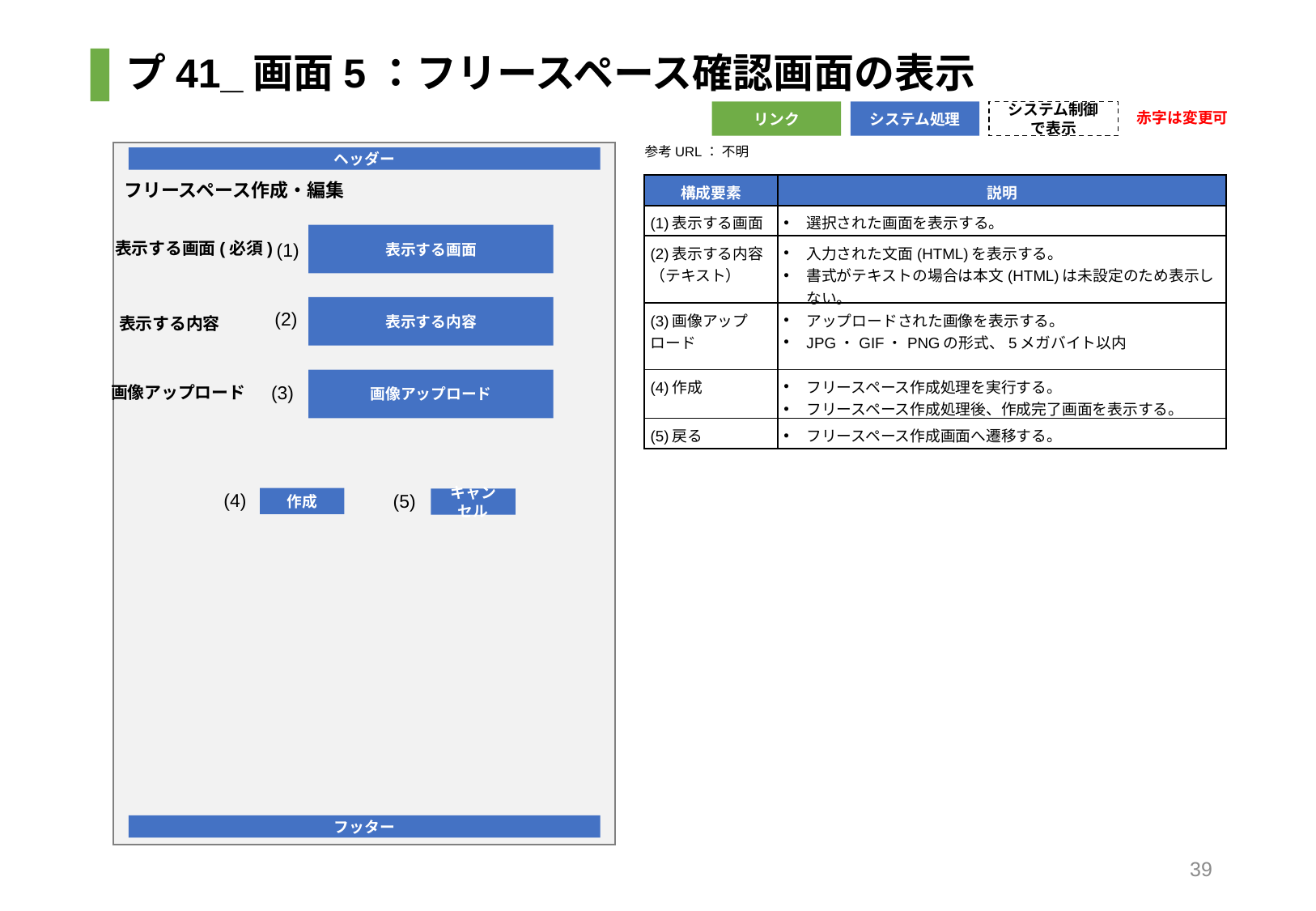

# プ41_画面5：フリースペース確認画面の表示
赤字は変更可
リンク
システム処理
システム制御で表示
参考URL： 不明

ヘッダー
フリースペース作成・編集
| 構成要素 | 説明 |
| --- | --- |
| (1)表示する画面 | 選択された画面を表示する。 |
| (2)表示する内容 （テキスト） | 入力された文面(HTML)を表示する。 書式がテキストの場合は本文(HTML)は未設定のため表示しない。 |
| (3)画像アップロード | アップロードされた画像を表示する。 JPG・GIF・PNGの形式、5メガバイト以内 |
| (4)作成 | フリースペース作成処理を実行する。 フリースペース作成処理後、作成完了画面を表示する。 |
| (5)戻る | フリースペース作成画面へ遷移する。 |
表示する画面
表示する画面(必須)
(1)
表示する内容
(2)
表示する内容
画像アップロード
(3)
画像アップロード
(4)
(5)
作成
キャンセル
フッター
39